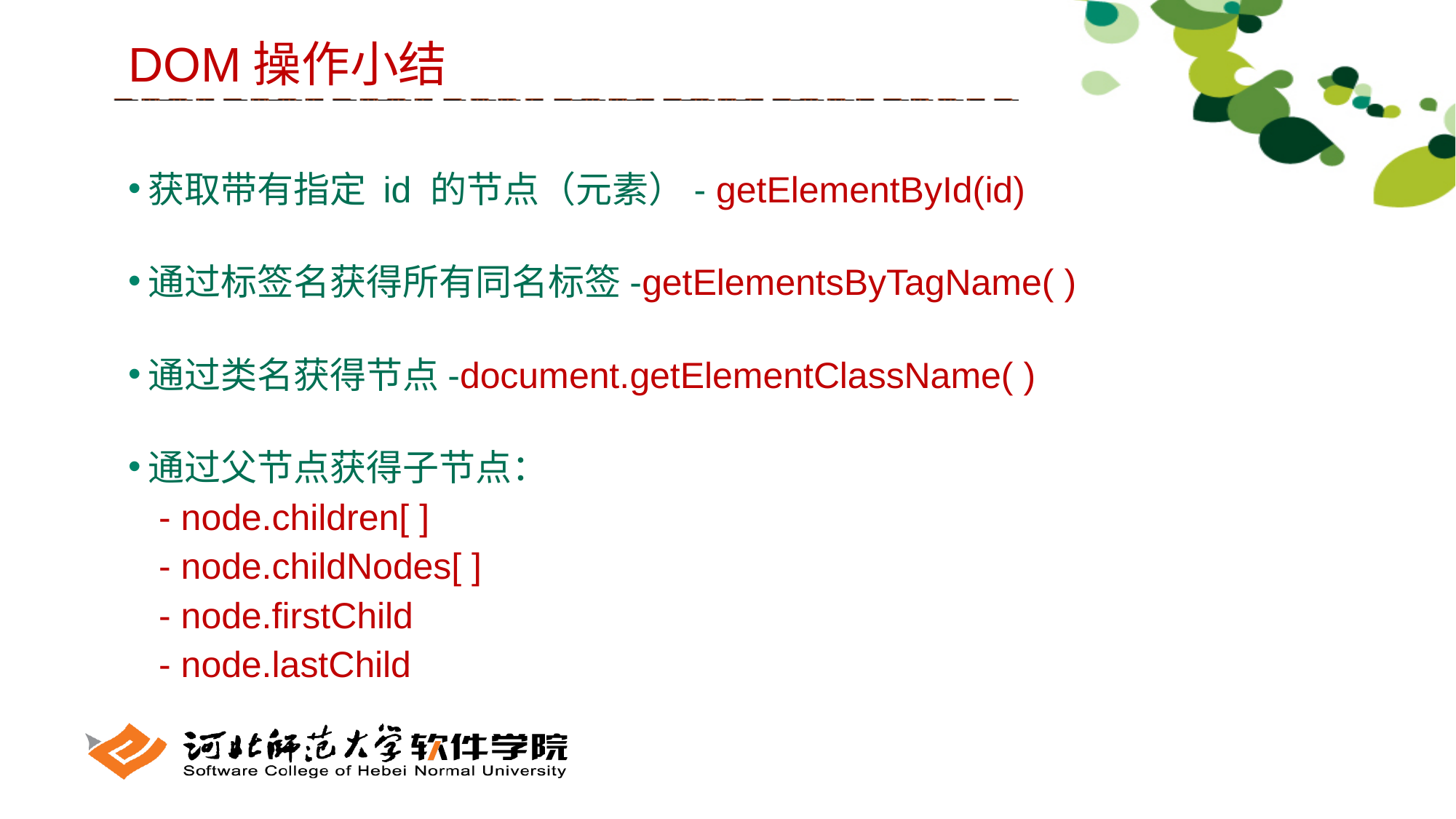

DOM操作小结
获取带有指定 id 的节点（元素）- getElementById(id)
通过标签名获得所有同名标签-getElementsByTagName( )
通过类名获得节点-document.getElementClassName( )
通过父节点获得子节点：
   - node.children[ ]
   - node.childNodes[ ]
   - node.firstChild
   - node.lastChild